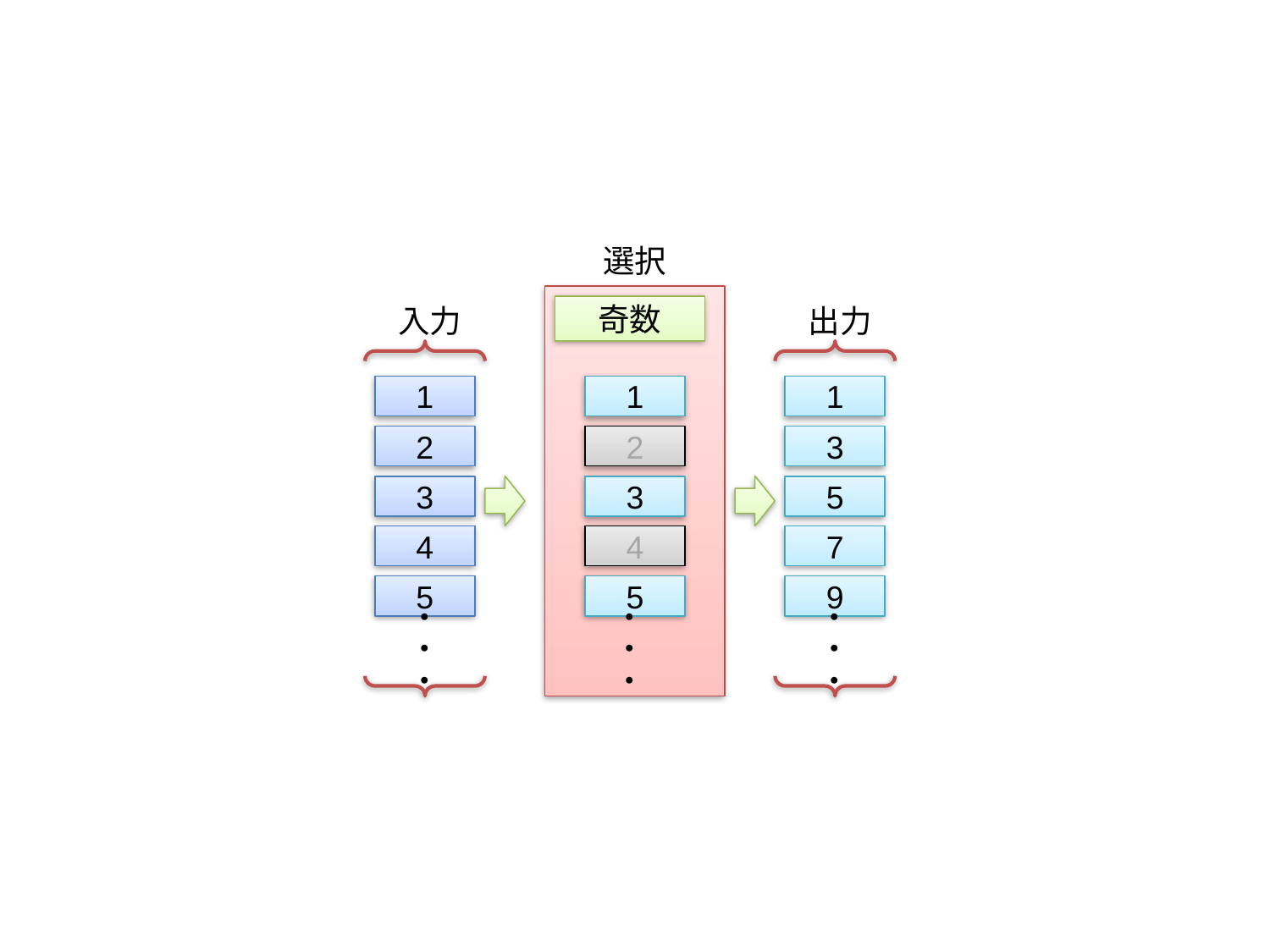

選択

入力
出力
奇数
1
1
1
2
2
3

3
3
5
4
4
7
5
5
9
・・・
・・・
・・・